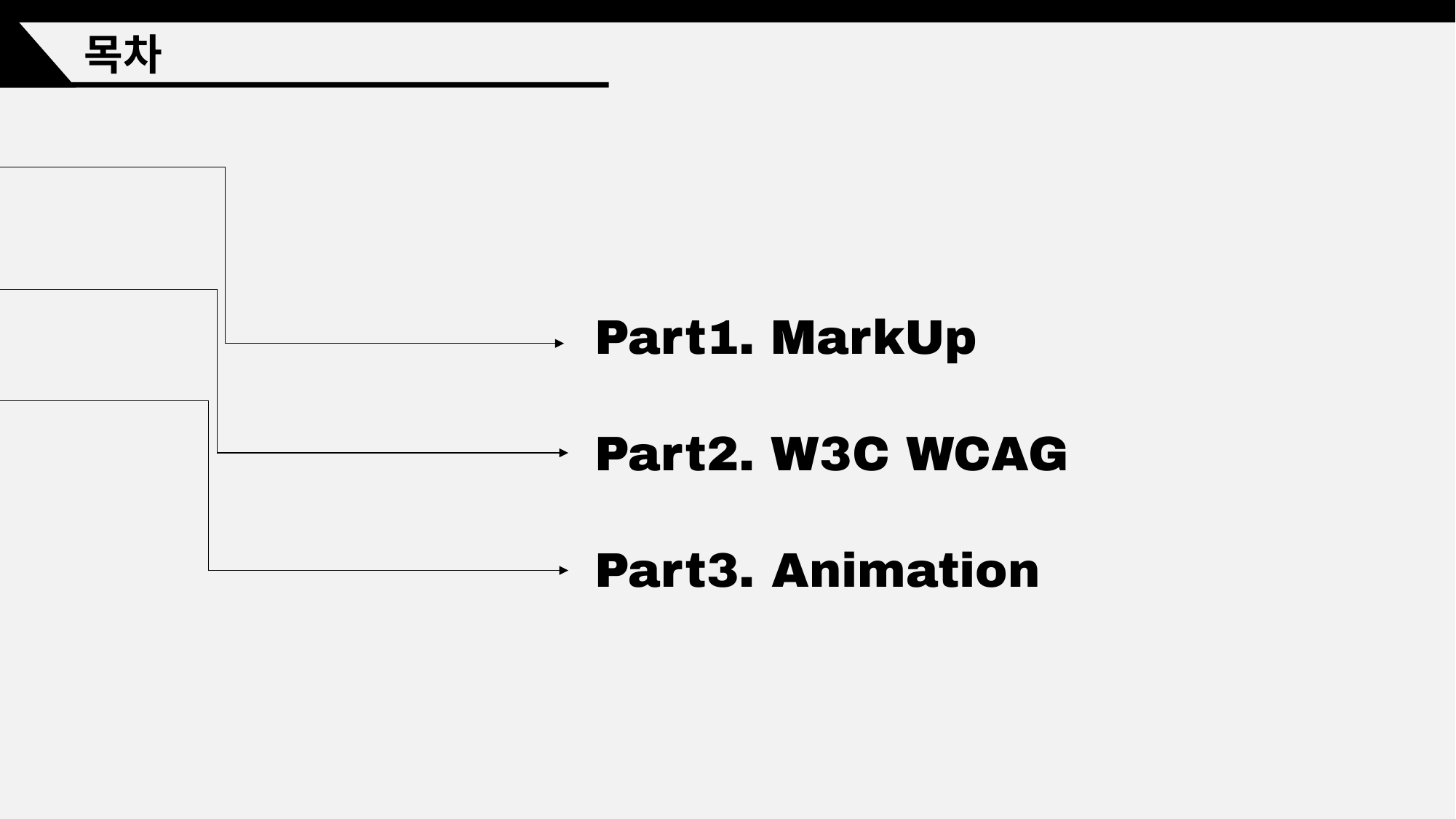

목차

Part1. MarkUp

Part2. W3C WCAG

Part3. Animation